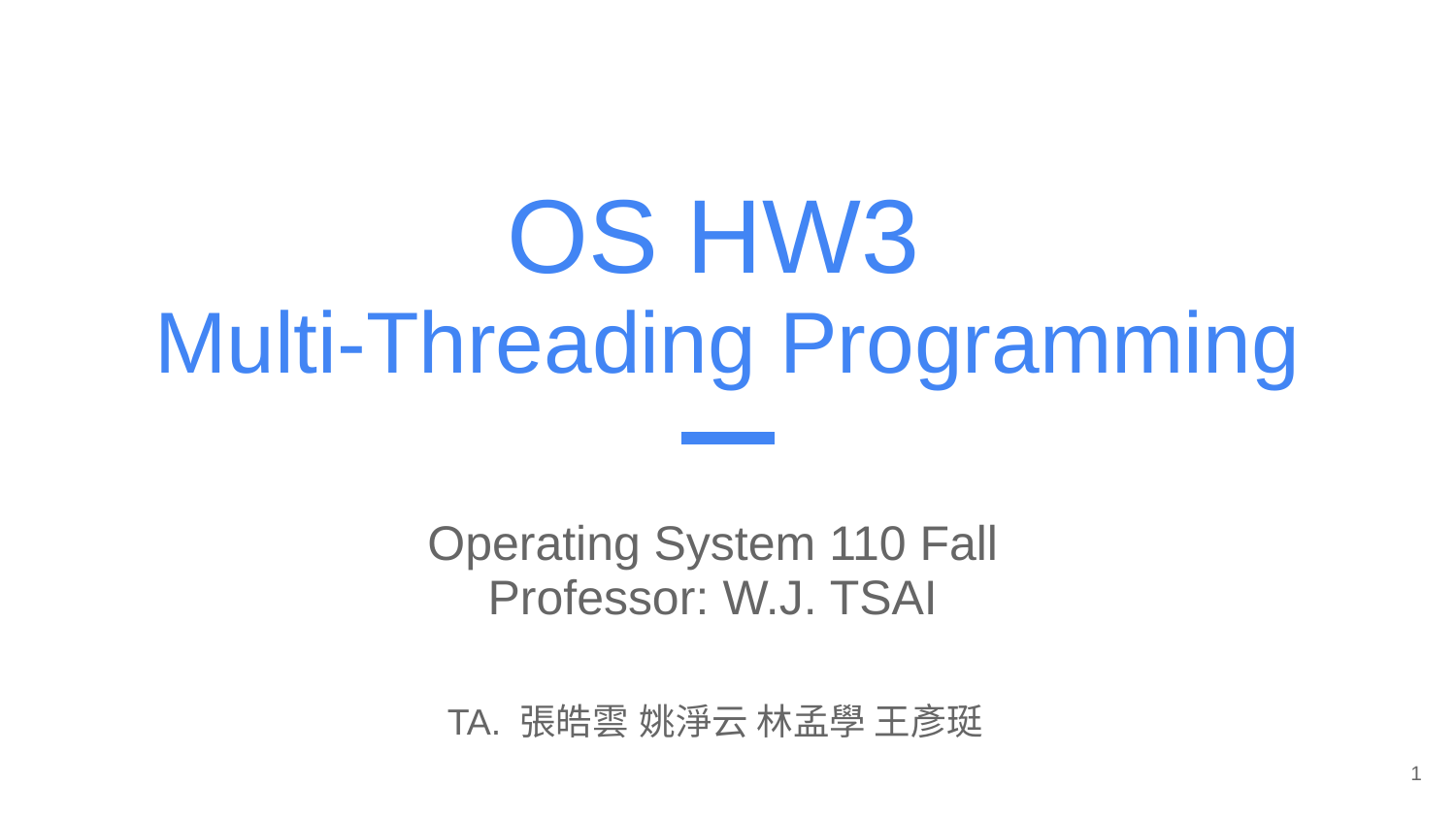

# OS HW3
Multi-Threading Programming
Operating System 110 Fall
Professor: W.J. TSAI
TA. 張皓雲 姚淨云 林孟學 王彥珽
1